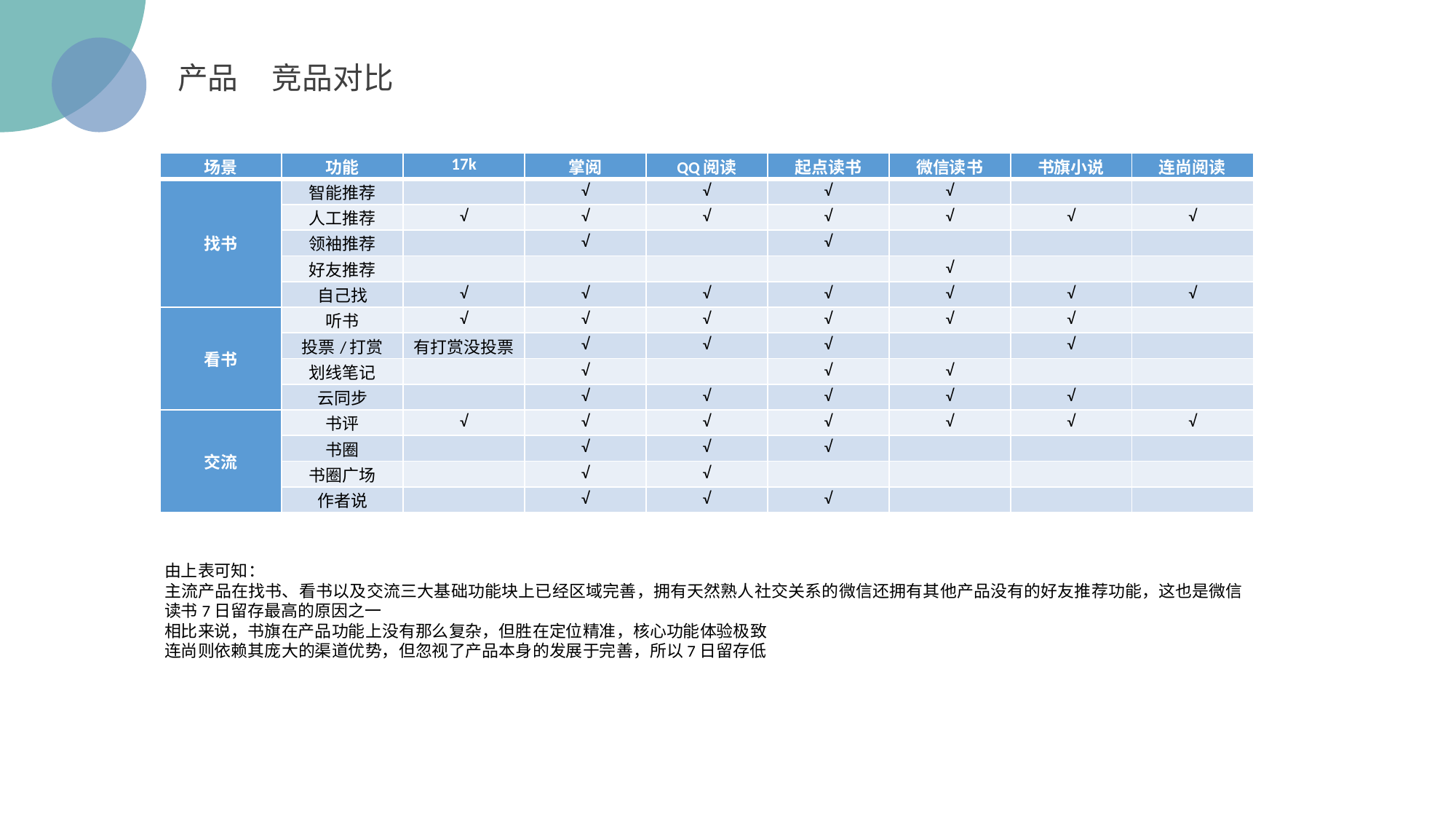

产品     竞品对比
| 场景 | 功能 | 17k | 掌阅 | QQ阅读 | 起点读书 | 微信读书 | 书旗小说 | 连尚阅读 |
| --- | --- | --- | --- | --- | --- | --- | --- | --- |
| 找书 | 智能推荐 |  | √ | √ | √ | √ |  |  |
|  | 人工推荐 | √ | √ | √ | √ | √ | √ | √ |
|  | 领袖推荐 |  | √ |  | √ |  |  |  |
|  | 好友推荐 |  |  |  |  | √ |  |  |
|  | 自己找 | √ | √ | √ | √ | √ | √ | √ |
| 看书 | 听书 | √ | √ | √ | √ | √ | √ |  |
|  | 投票/打赏 | 有打赏没投票 | √ | √ | √ |  | √ |  |
|  | 划线笔记 |  | √ |  | √ | √ |  |  |
|  | 云同步 |  | √ | √ | √ | √ | √ |  |
| 交流 | 书评 | √ | √ | √ | √ | √ | √ | √ |
|  | 书圈 |  | √ | √ | √ |  |  |  |
|  | 书圈广场 |  | √ | √ |  |  |  |  |
|  | 作者说 |  | √ | √ | √ |  |  |  |
由上表可知：
主流产品在找书、看书以及交流三大基础功能块上已经区域完善，拥有天然熟人社交关系的微信还拥有其他产品没有的好友推荐功能，这也是微信读书7日留存最高的原因之一
相比来说，书旗在产品功能上没有那么复杂，但胜在定位精准，核心功能体验极致
连尚则依赖其庞大的渠道优势，但忽视了产品本身的发展于完善，所以7日留存低